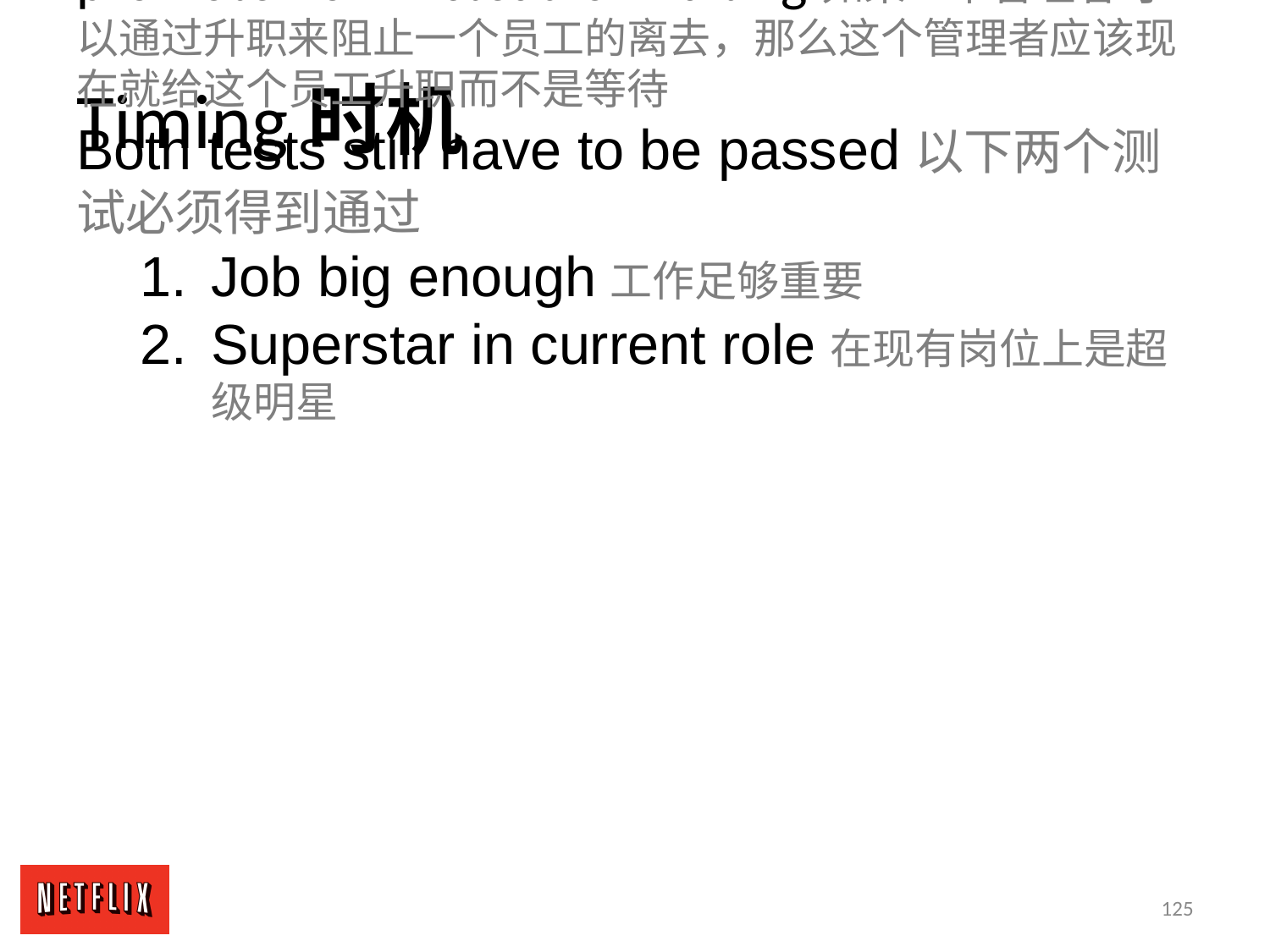

Timing时机
If a manager would promote to prevent an employee from leaving, the manager should promote now instead of waiting如果一个管理者可以通过升职来阻止一个员工的离去，那么这个管理者应该现在就给这个员工升职而不是等待
Both tests still have to be passed以下两个测试必须得到通过
Job big enough工作足够重要
Superstar in current role在现有岗位上是超级明星
125